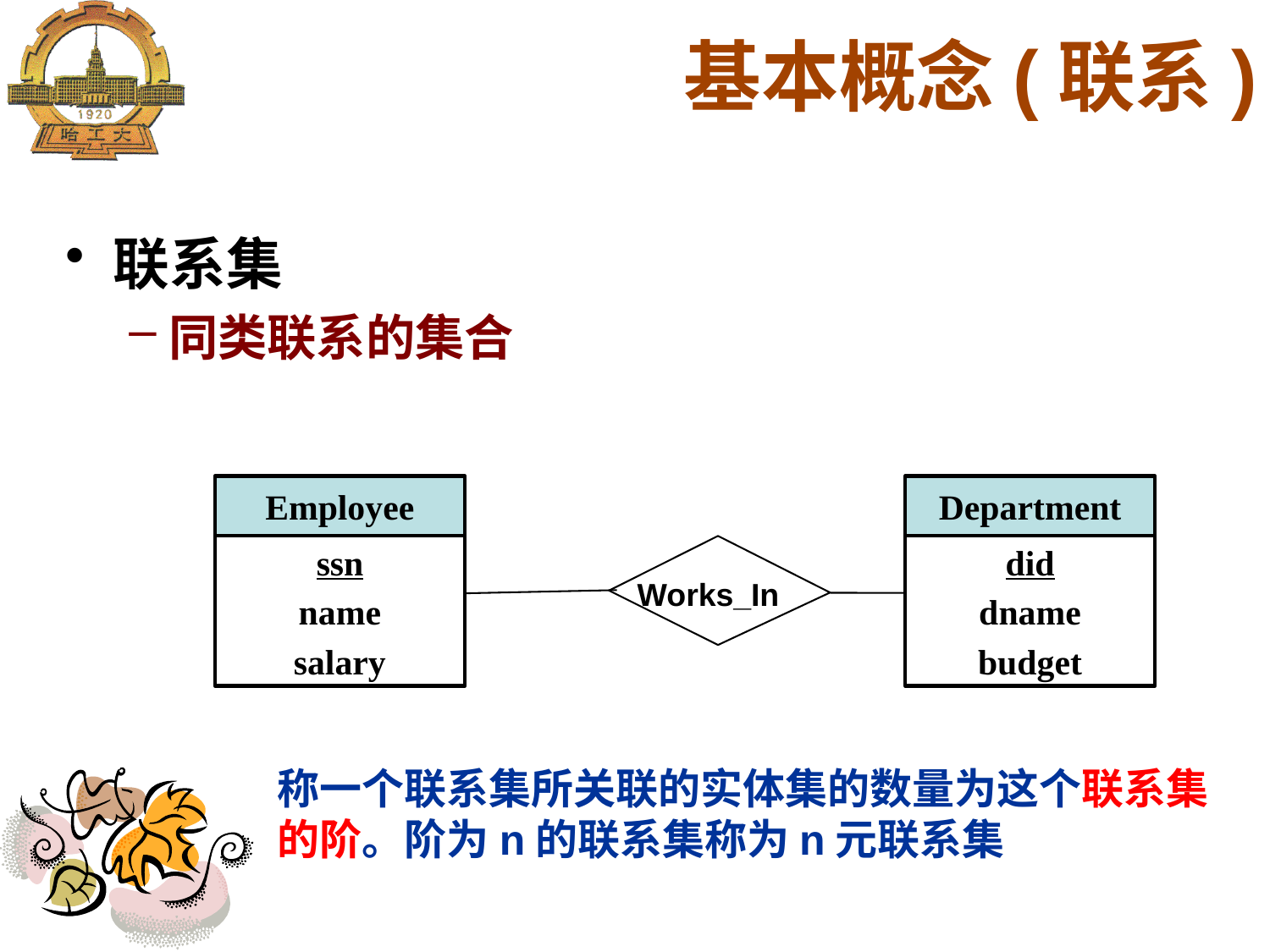

联系集
同类联系的集合
基本概念(联系)
Employee
ssn
name
salary
Department
did
dname
budget

Works_In

称一个联系集所关联的实体集的数量为这个联系集的阶。阶为n的联系集称为n元联系集